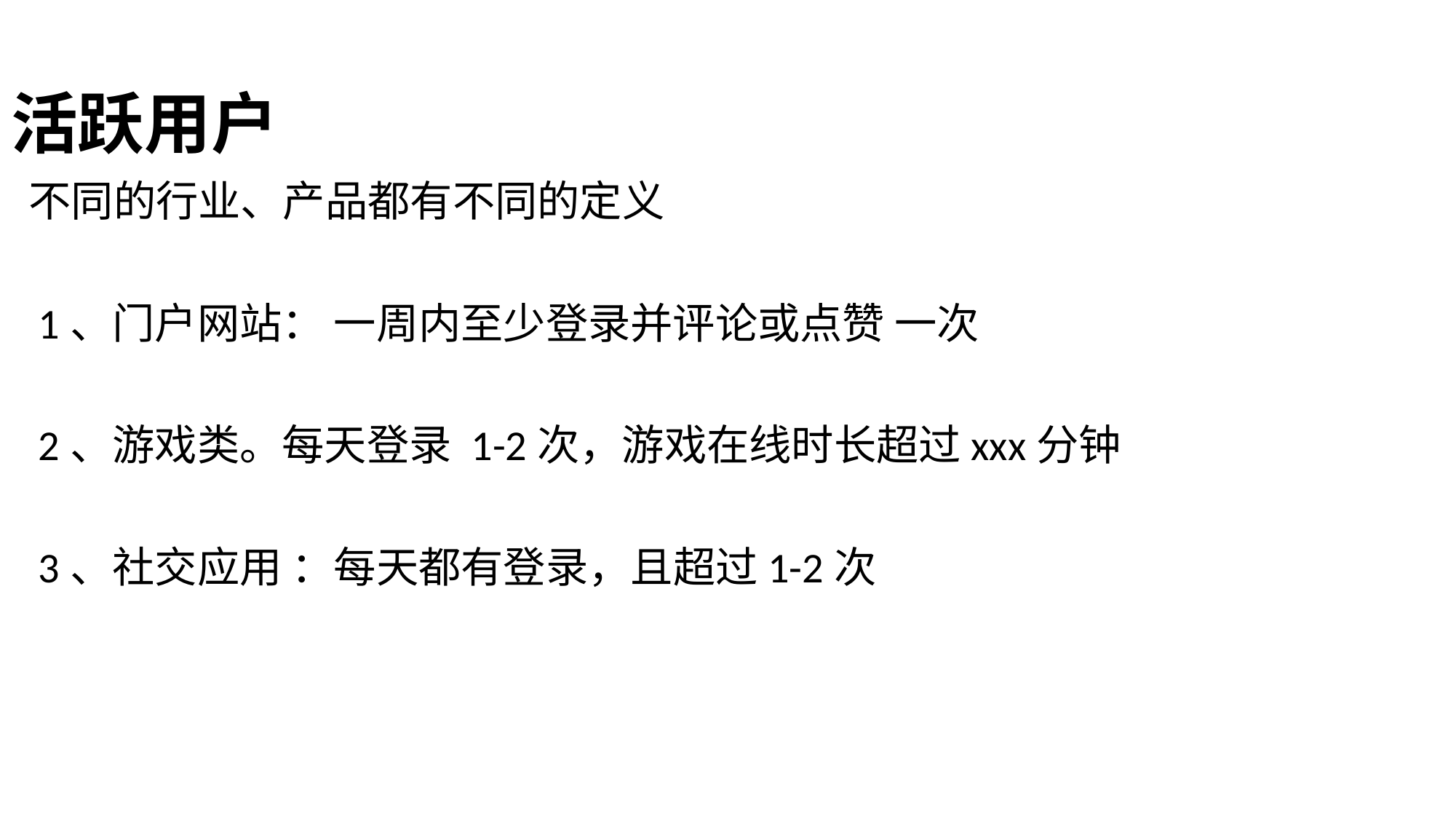

# 活跃用户
不同的行业、产品都有不同的定义

 1、门户网站： 一周内至少登录并评论或点赞 一次

 2、游戏类。每天登录 1-2次，游戏在线时长超过xxx分钟

 3、社交应用 ：每天都有登录，且超过1-2次